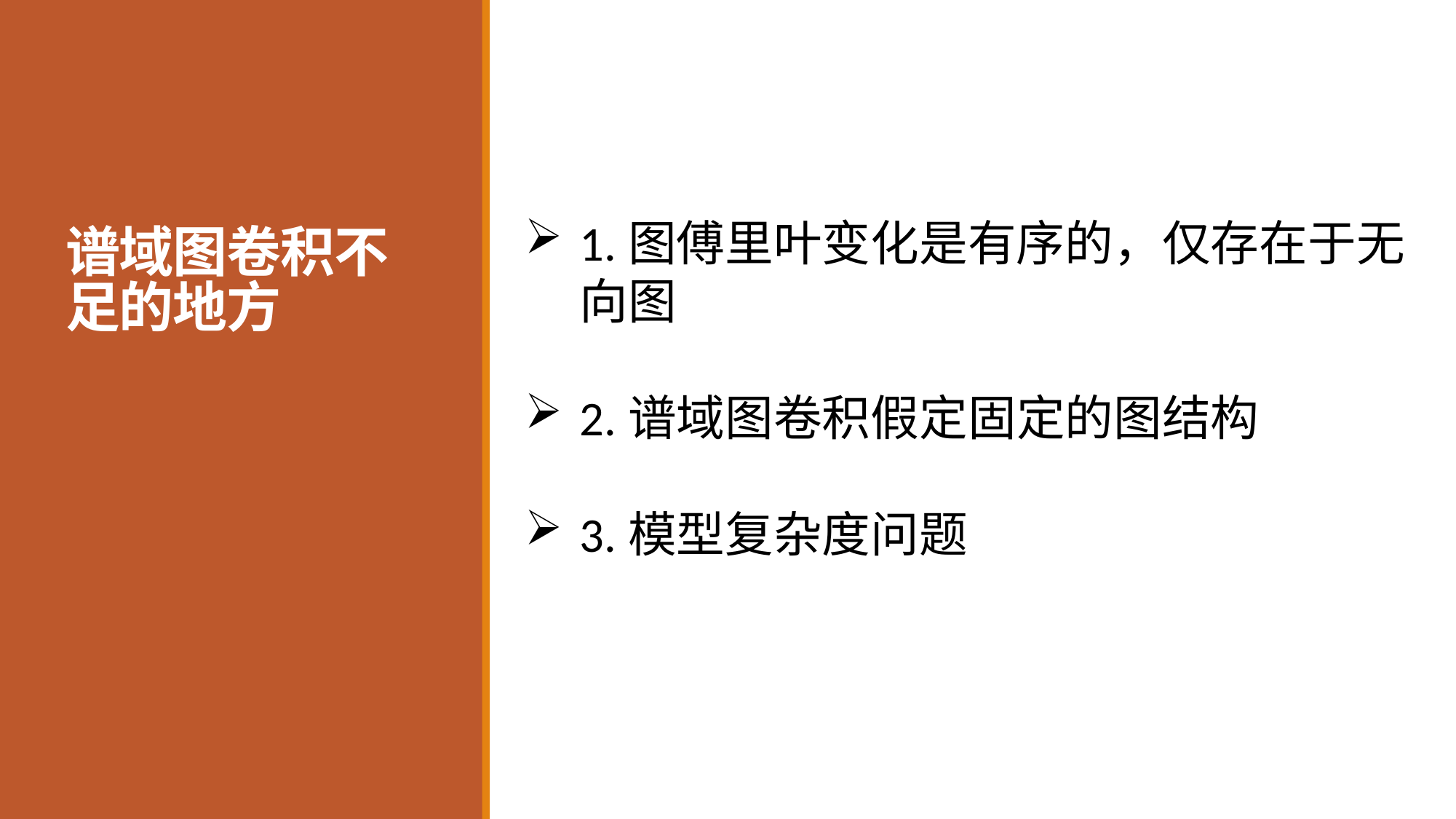

# 谱域图卷积不足的地方
1.图傅里叶变化是有序的，仅存在于无向图

2.谱域图卷积假定固定的图结构

3.模型复杂度问题